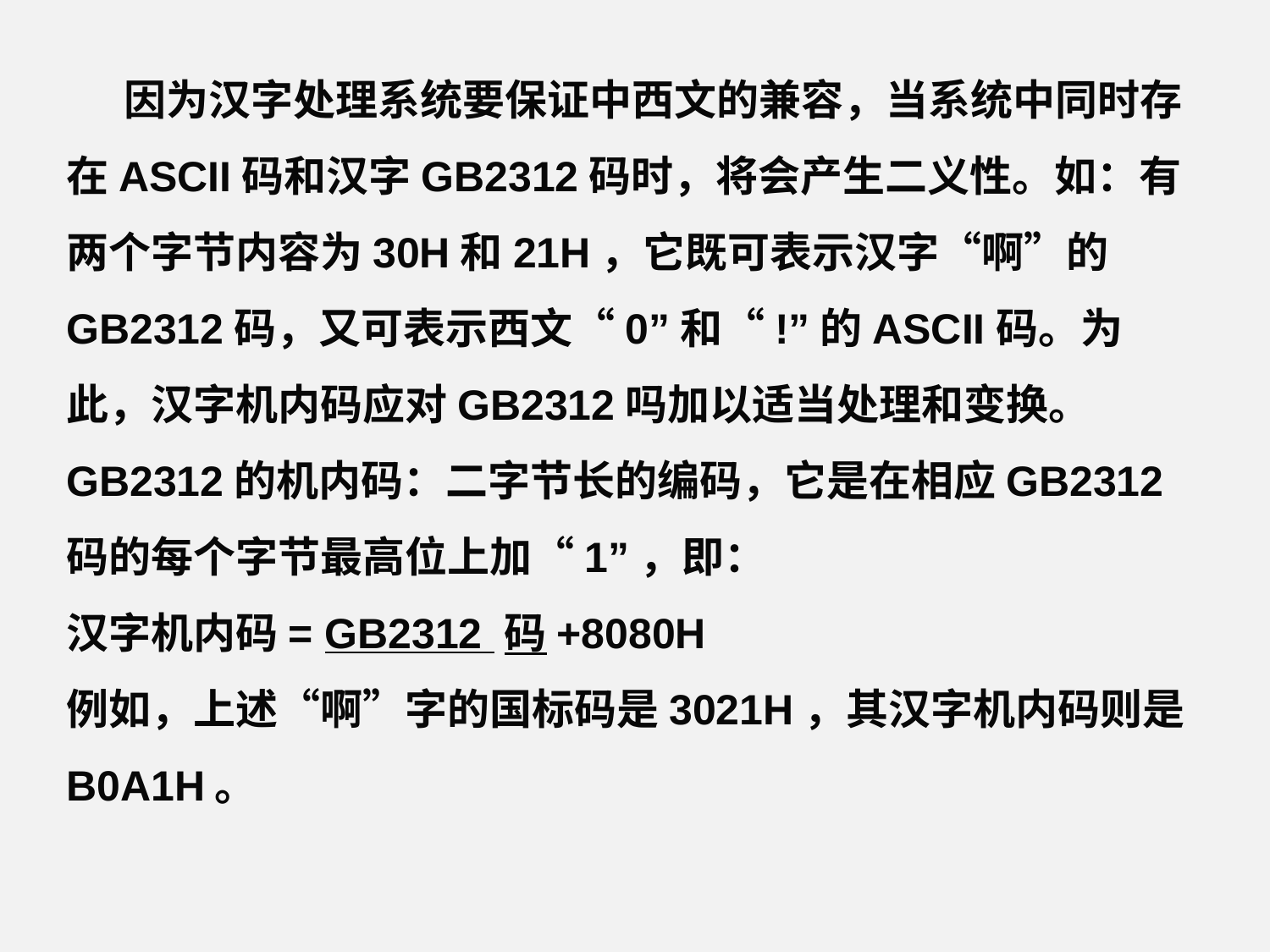

因为汉字处理系统要保证中西文的兼容，当系统中同时存在ASCII码和汉字GB2312码时，将会产生二义性。如：有两个字节内容为30H和21H，它既可表示汉字“啊”的GB2312码，又可表示西文“0”和“!”的ASCII码。为此，汉字机内码应对GB2312吗加以适当处理和变换。
GB2312的机内码：二字节长的编码，它是在相应GB2312码的每个字节最高位上加“1”，即：
汉字机内码= GB2312 码+8080H
例如，上述“啊”字的国标码是3021H，其汉字机内码则是B0A1H。

41